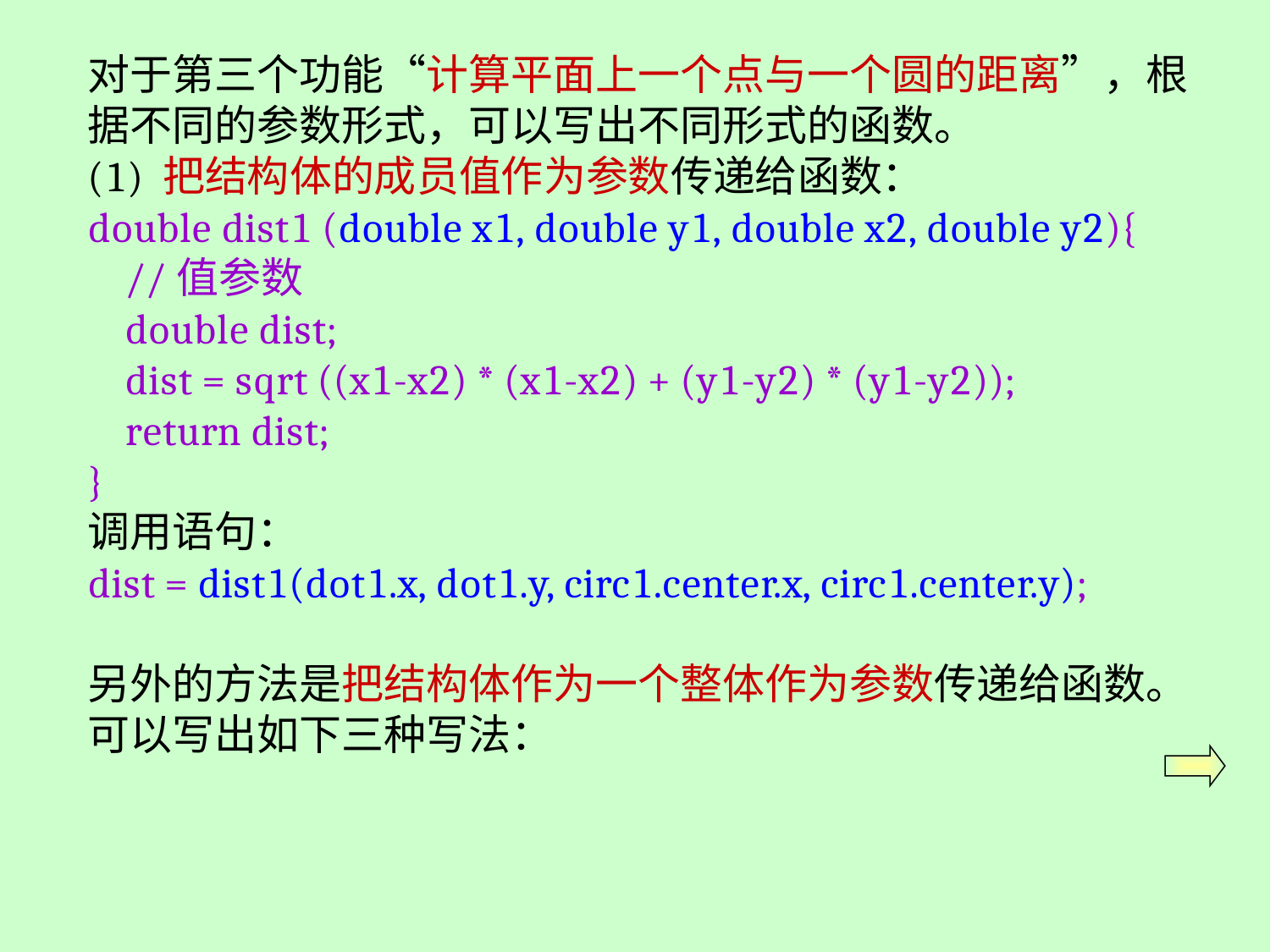

对于第三个功能“计算平面上一个点与一个圆的距离”，根据不同的参数形式，可以写出不同形式的函数。
(1) 把结构体的成员值作为参数传递给函数：
double dist1 (double x1, double y1, double x2, double y2){
    //值参数
    double dist;
    dist = sqrt ((x1-x2) * (x1-x2) + (y1-y2) * (y1-y2));
    return dist;
}
调用语句：
dist = dist1(dot1.x, dot1.y, circ1.center.x, circ1.center.y);

另外的方法是把结构体作为一个整体作为参数传递给函数。可以写出如下三种写法：

32